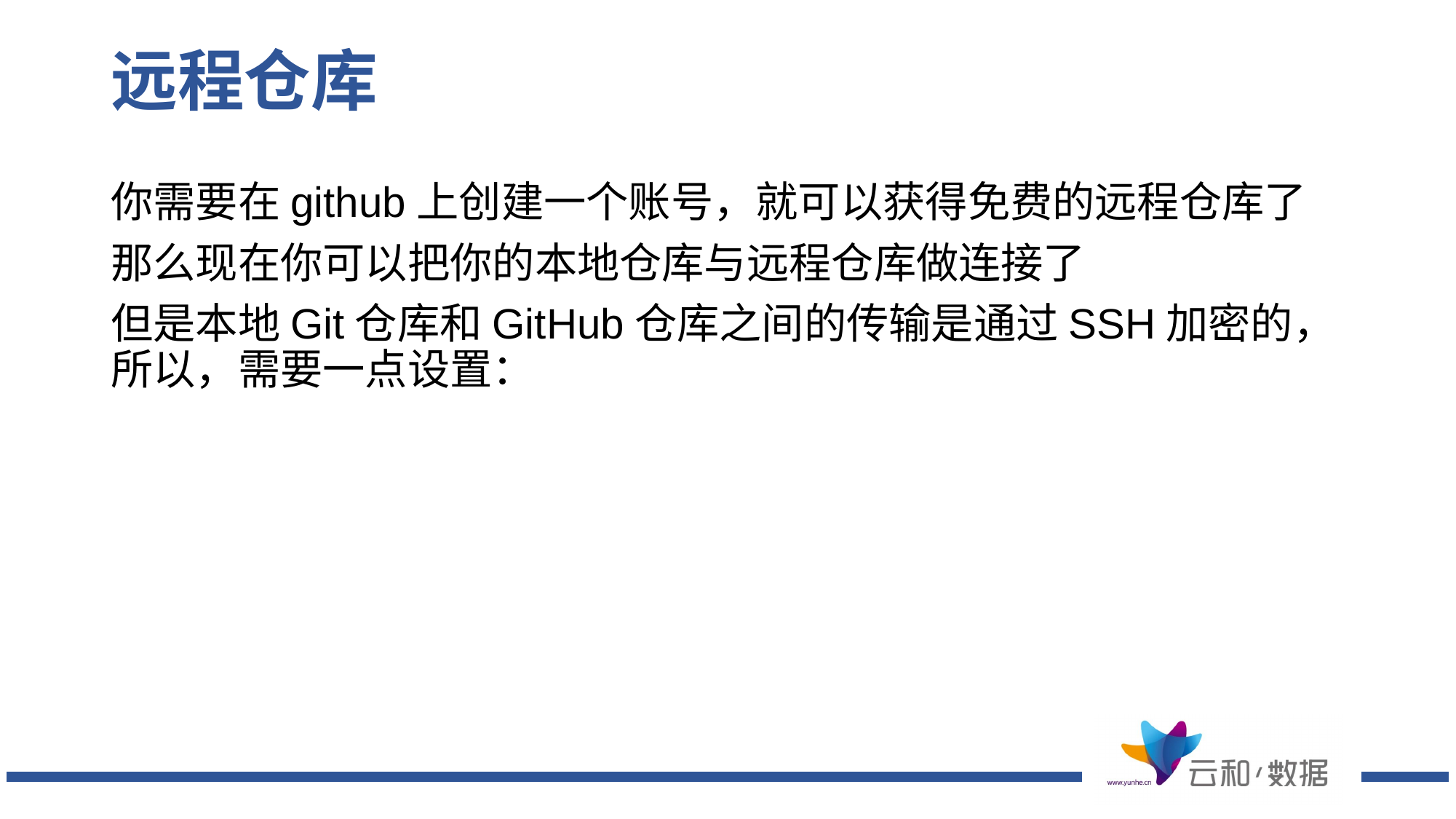

# 远程仓库
你需要在github上创建一个账号，就可以获得免费的远程仓库了
那么现在你可以把你的本地仓库与远程仓库做连接了
但是本地Git仓库和GitHub仓库之间的传输是通过SSH加密的，所以，需要一点设置：